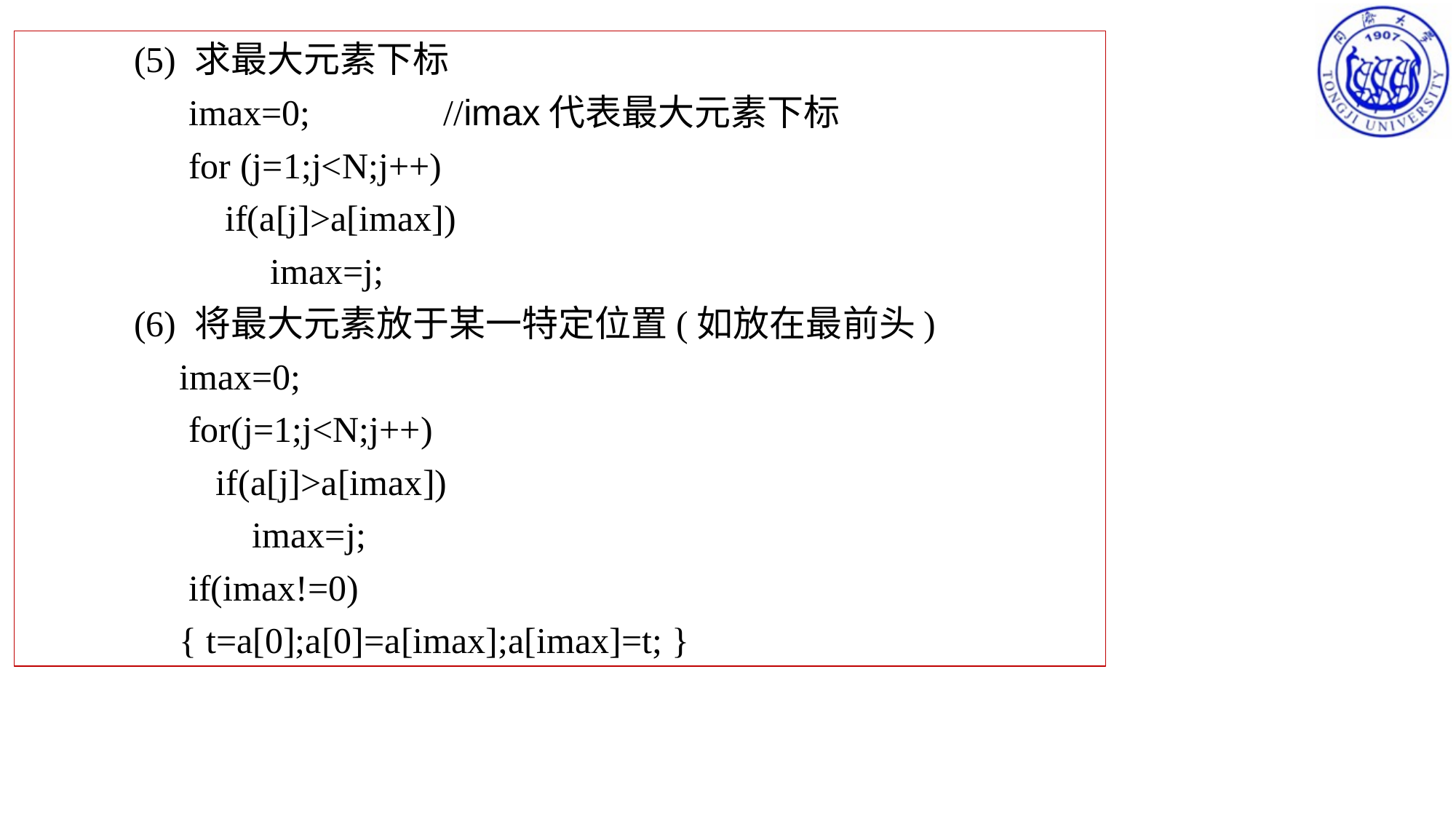

(5) 求最大元素下标
      imax=0;	          //imax代表最大元素下标
      for (j=1;j<N;j++)
          if(a[j]>a[imax])
               imax=j;
(6) 将最大元素放于某一特定位置(如放在最前头)
        imax=0;
         for(j=1;j<N;j++)
            if(a[j]>a[imax])
                imax=j;
         if(imax!=0)
        { t=a[0];a[0]=a[imax];a[imax]=t; }